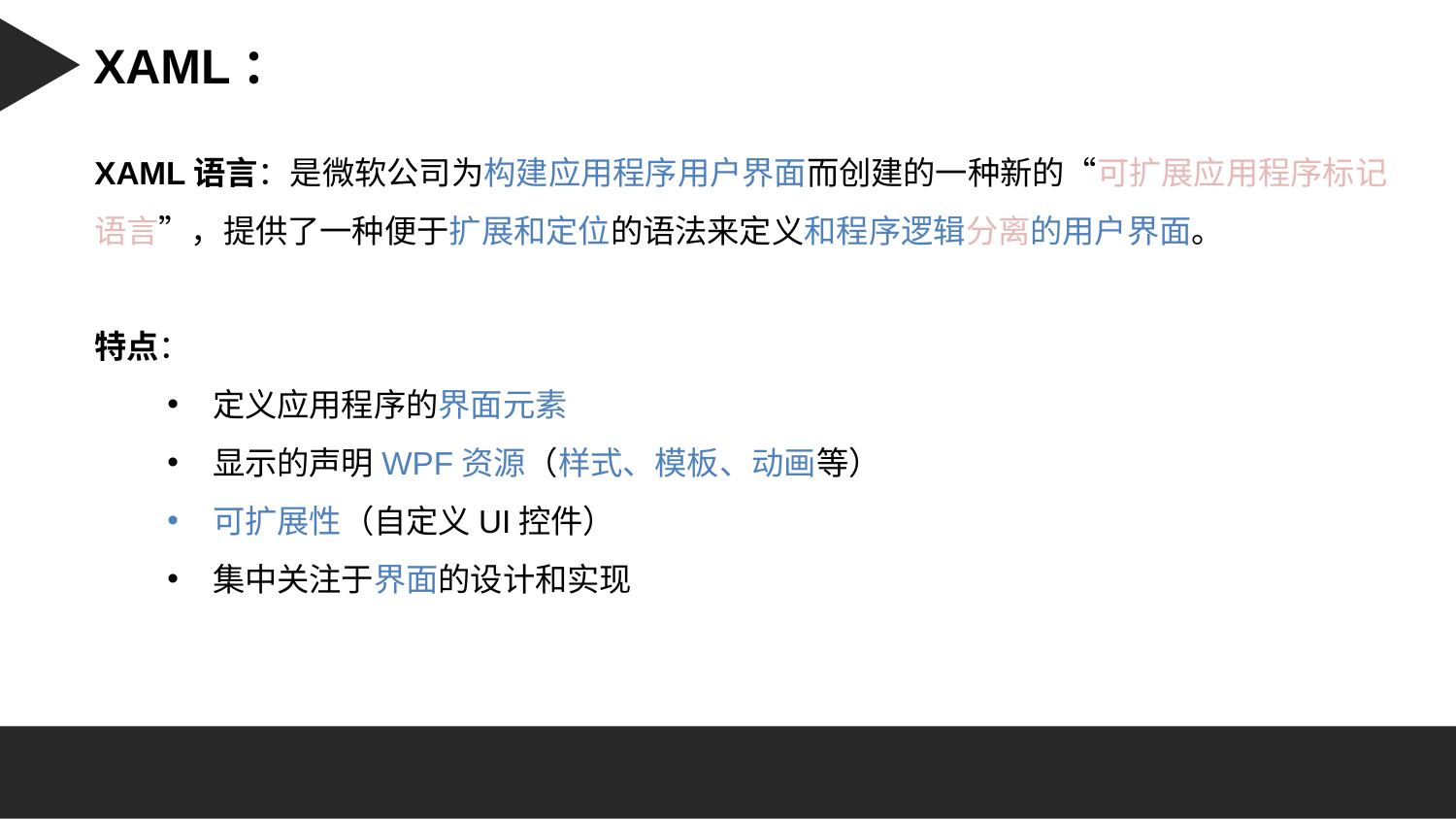

Character 字符串：

XAML：
XAML语言：是微软公司为构建应用程序用户界面而创建的一种新的“可扩展应用程序标记语言”，提供了一种便于扩展和定位的语法来定义和程序逻辑分离的用户界面。

特点：
定义应用程序的界面元素
显示的声明WPF资源（样式、模板、动画等）
可扩展性（自定义UI控件）
集中关注于界面的设计和实现